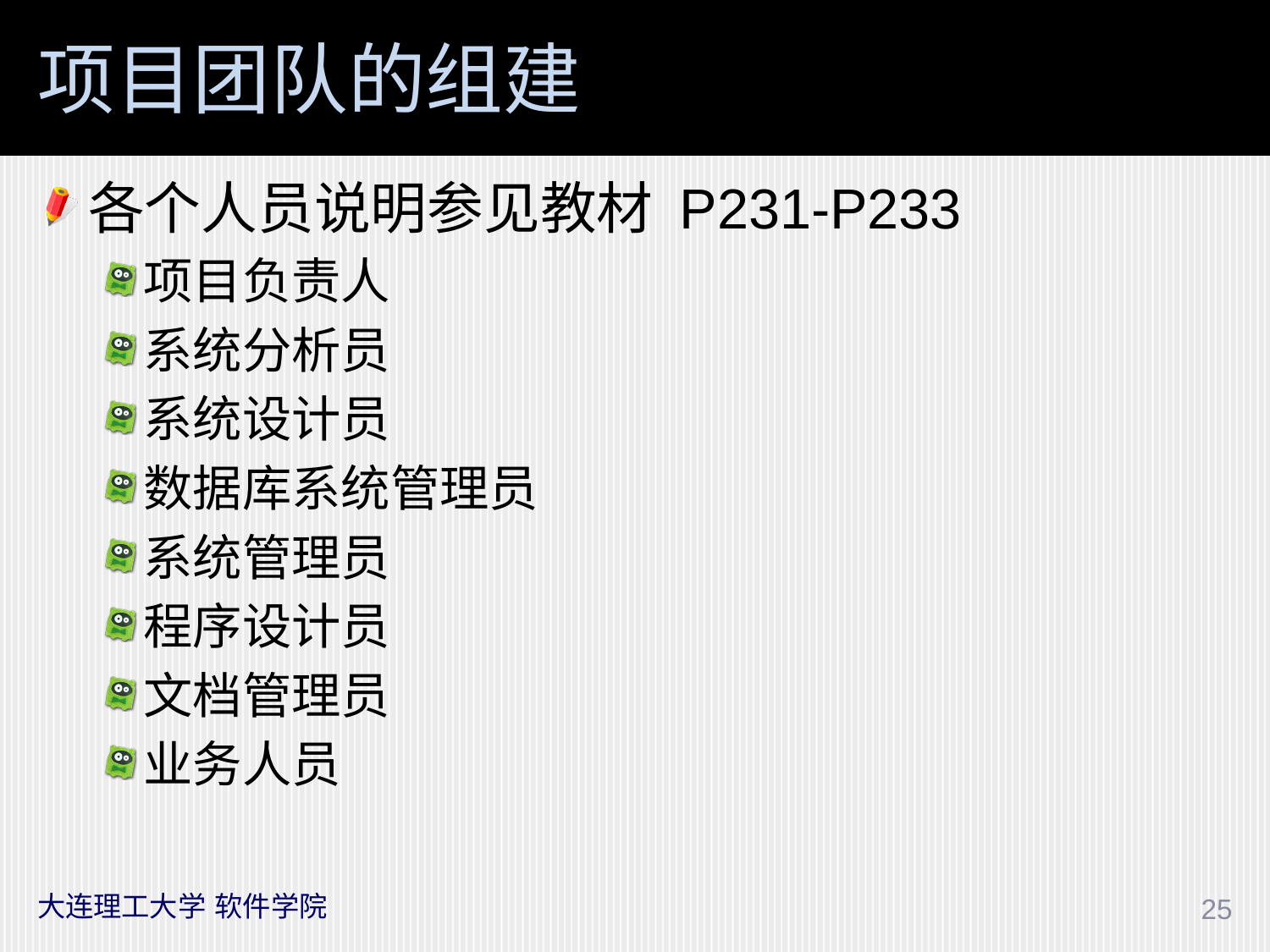

# 项目团队的组建
各个人员说明参见教材 P231-P233
项目负责人
系统分析员
系统设计员
数据库系统管理员
系统管理员
程序设计员
文档管理员
业务人员
大连理工大学 软件学院
25